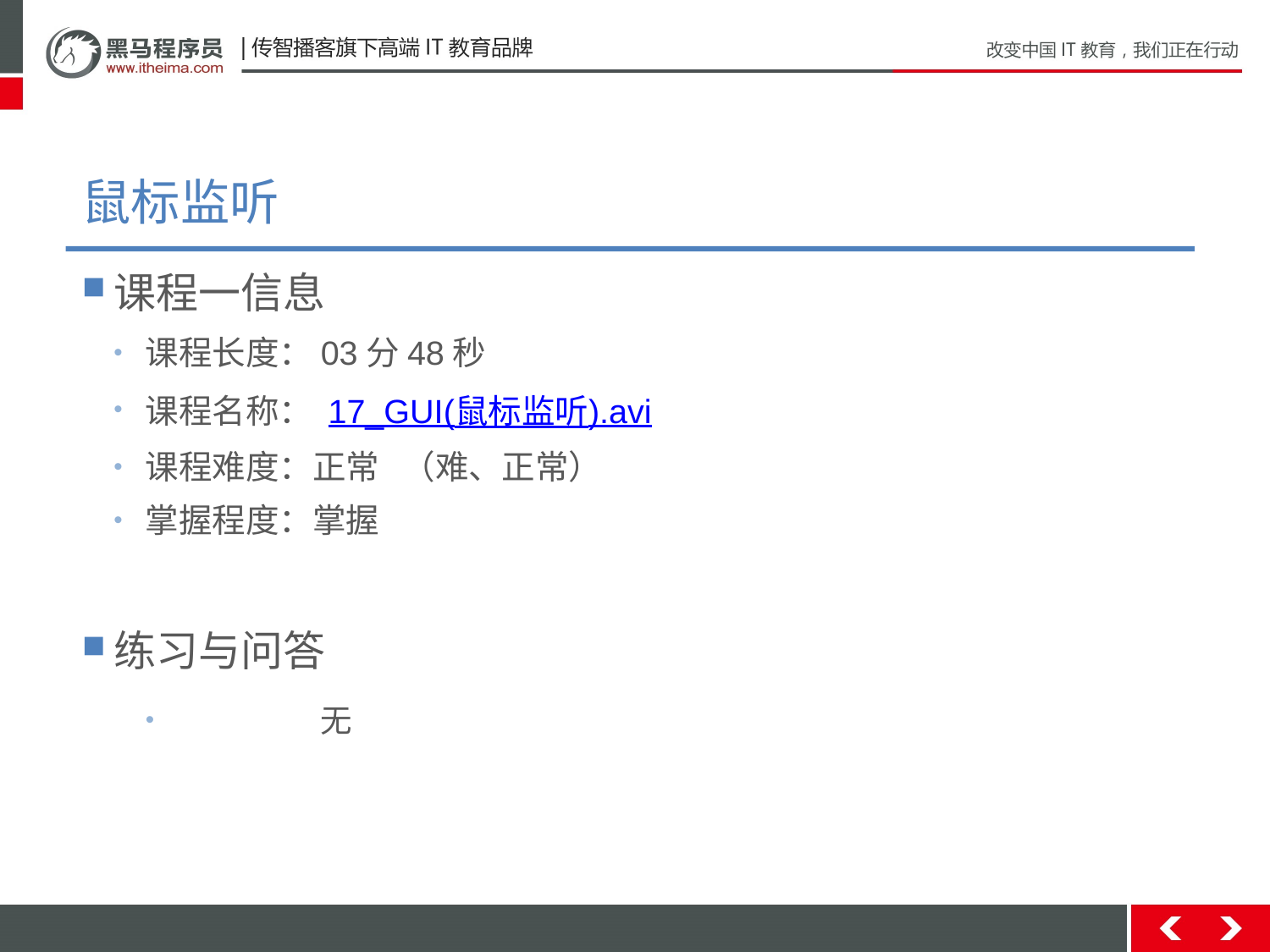

# 鼠标监听
课程一信息
课程长度：03分48秒
课程名称： 17_GUI(鼠标监听).avi
课程难度：正常   （难、正常）
掌握程度：掌握

练习与问答
	无